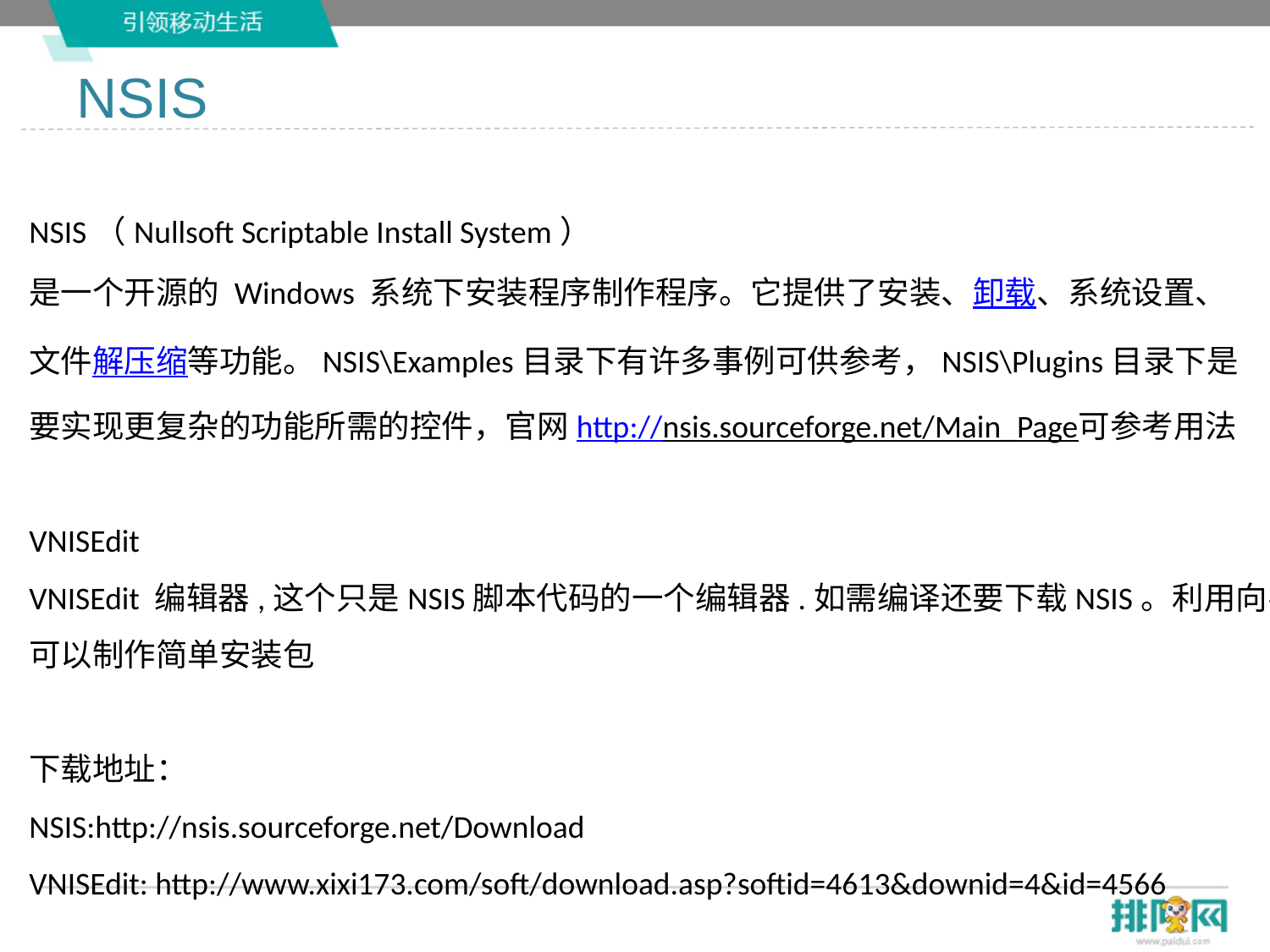

# NSIS

NSIS（Nullsoft Scriptable Install System）
是一个开源的 Windows 系统下安装程序制作程序。它提供了安装、卸载、系统设置、
文件解压缩等功能。NSIS\Examples目录下有许多事例可供参考，NSIS\Plugins目录下是
要实现更复杂的功能所需的控件，官网http://nsis.sourceforge.net/Main_Page可参考用法

VNISEdit
VNISEdit 编辑器,这个只是NSIS脚本代码的一个编辑器.如需编译还要下载NSIS。利用向导
可以制作简单安装包

下载地址：
NSIS:http://nsis.sourceforge.net/Download
VNISEdit: http://www.xixi173.com/soft/download.asp?softid=4613&downid=4&id=4566